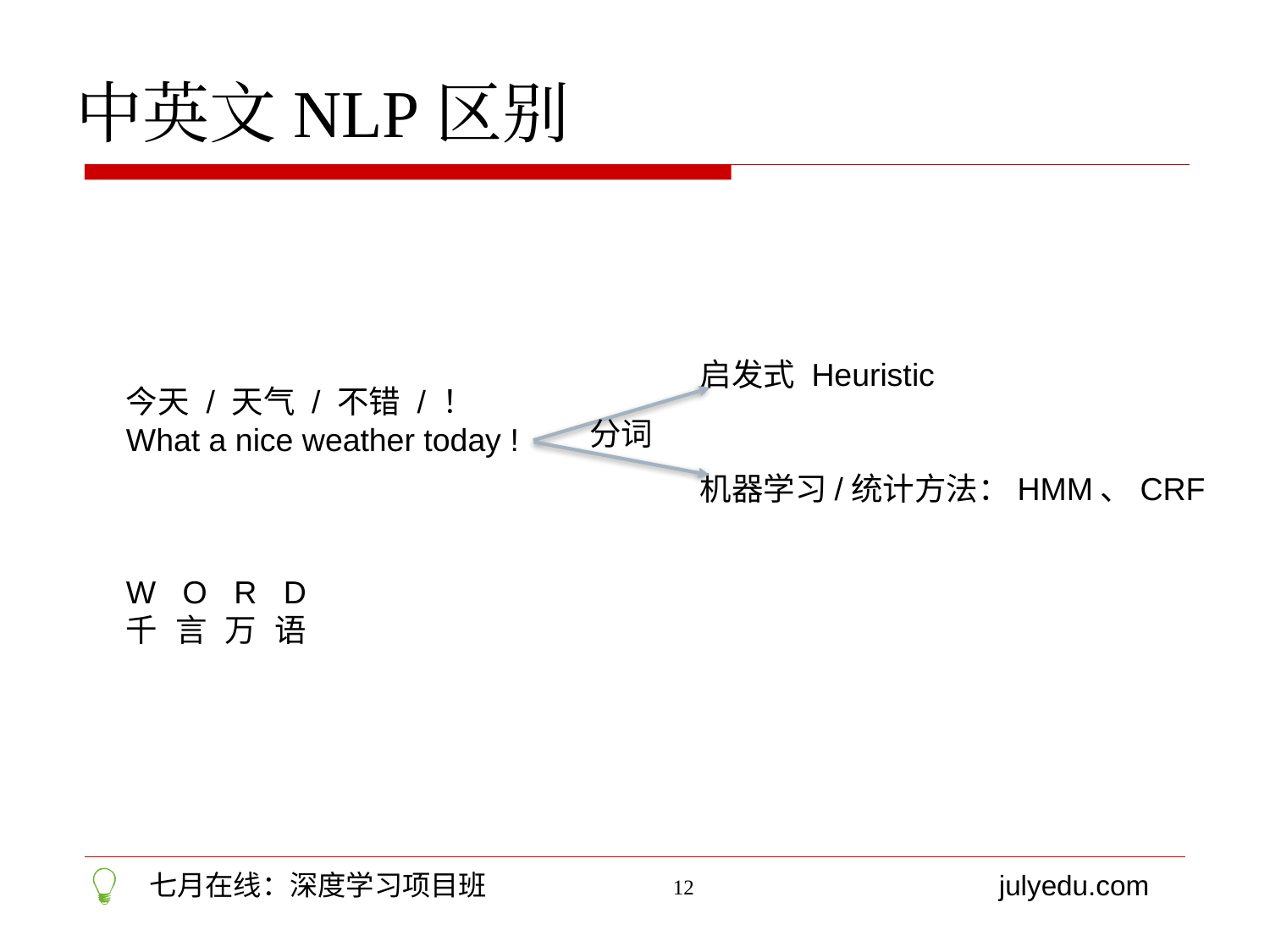

中英文NLP区别

今天 / 天气 / 不错 / ！
What a nice weather today !

W   O   R   D
千  言  万  语
启发式 Heuristic

机器学习/统计方法：HMM、CRF

分词

12